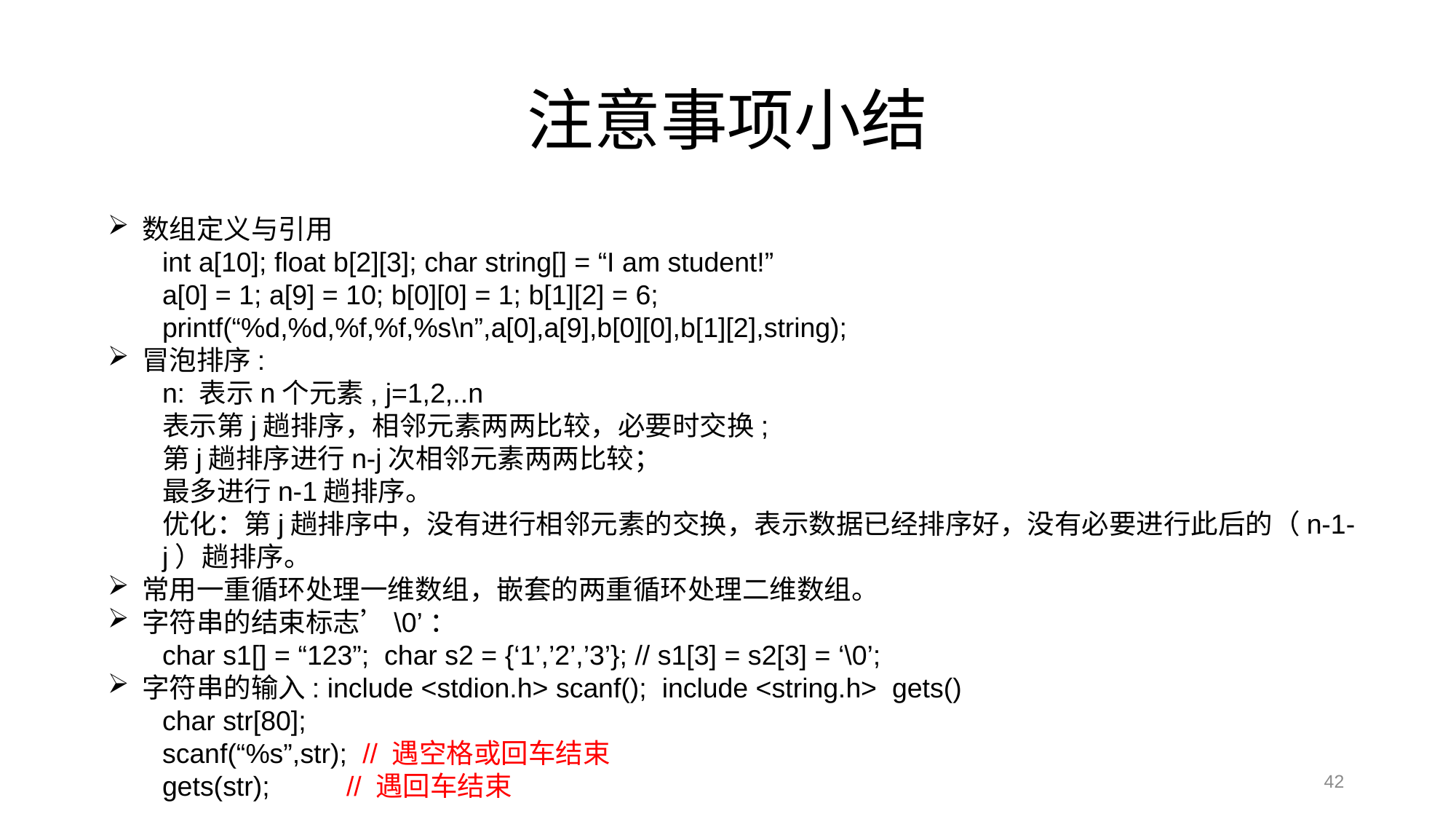

# 注意事项小结
数组定义与引用
int a[10]; float b[2][3]; char string[] = “I am student!”
a[0] = 1; a[9] = 10; b[0][0] = 1; b[1][2] = 6;
printf(“%d,%d,%f,%f,%s\n”,a[0],a[9],b[0][0],b[1][2],string);
冒泡排序:
n: 表示n个元素, j=1,2,..n
表示第j趟排序，相邻元素两两比较，必要时交换;
第j趟排序进行n-j次相邻元素两两比较；
最多进行n-1趟排序。
优化：第j趟排序中，没有进行相邻元素的交换，表示数据已经排序好，没有必要进行此后的（n-1-j）趟排序。
常用一重循环处理一维数组，嵌套的两重循环处理二维数组。
字符串的结束标志’\0’：
char s1[] = “123”;  char s2 = {‘1’,’2’,’3’}; // s1[3] = s2[3] = ‘\0’;
字符串的输入: include <stdion.h> scanf();  include <string.h>  gets()
char str[80];
scanf(“%s”,str);  // 遇空格或回车结束
gets(str);          // 遇回车结束

42